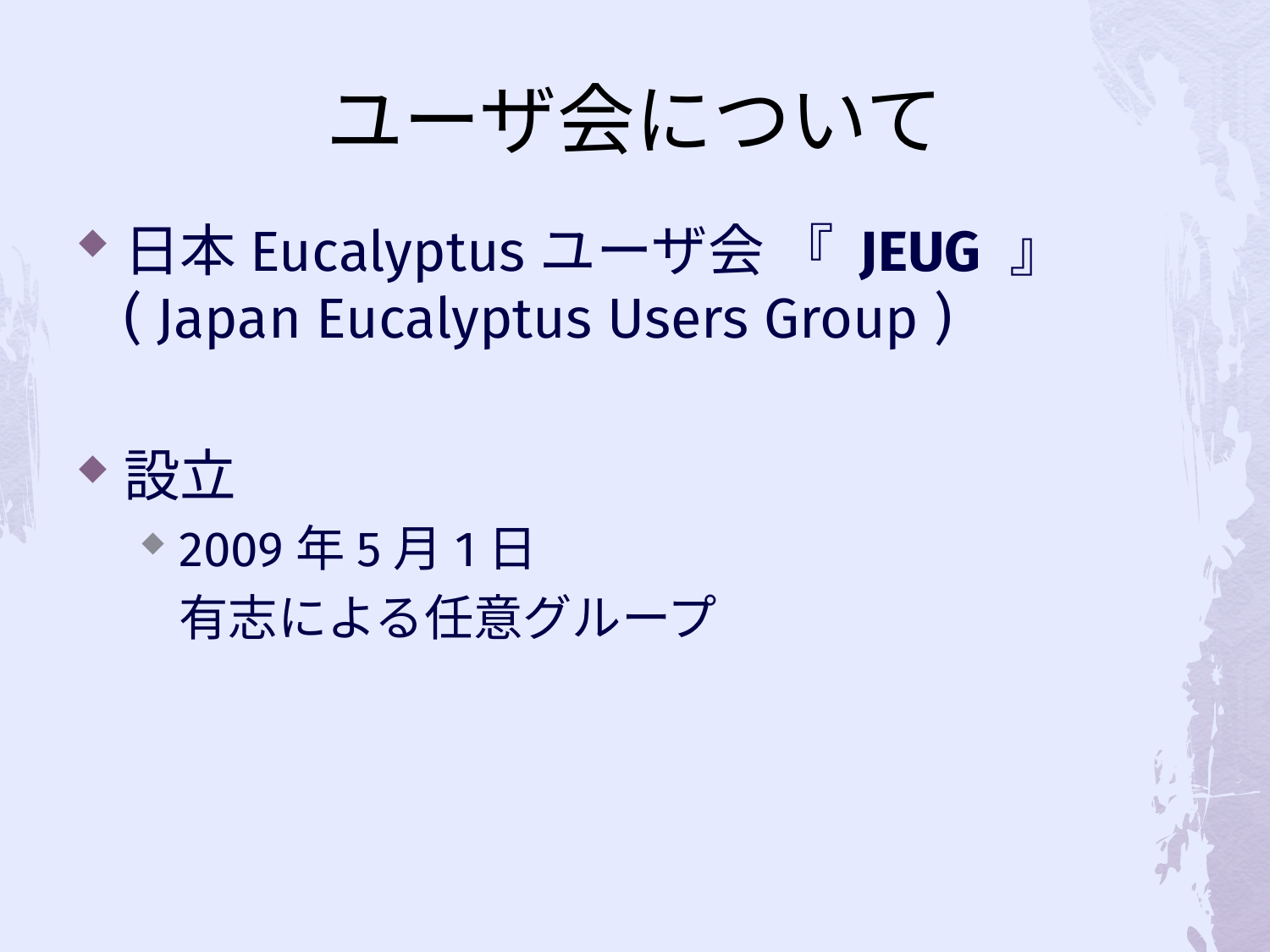

# ユーザ会について
日本Eucalyptusユーザ会 『 JEUG 』
( Japan Eucalyptus Users Group )

設立
2009年5月1日
	有志による任意グループ